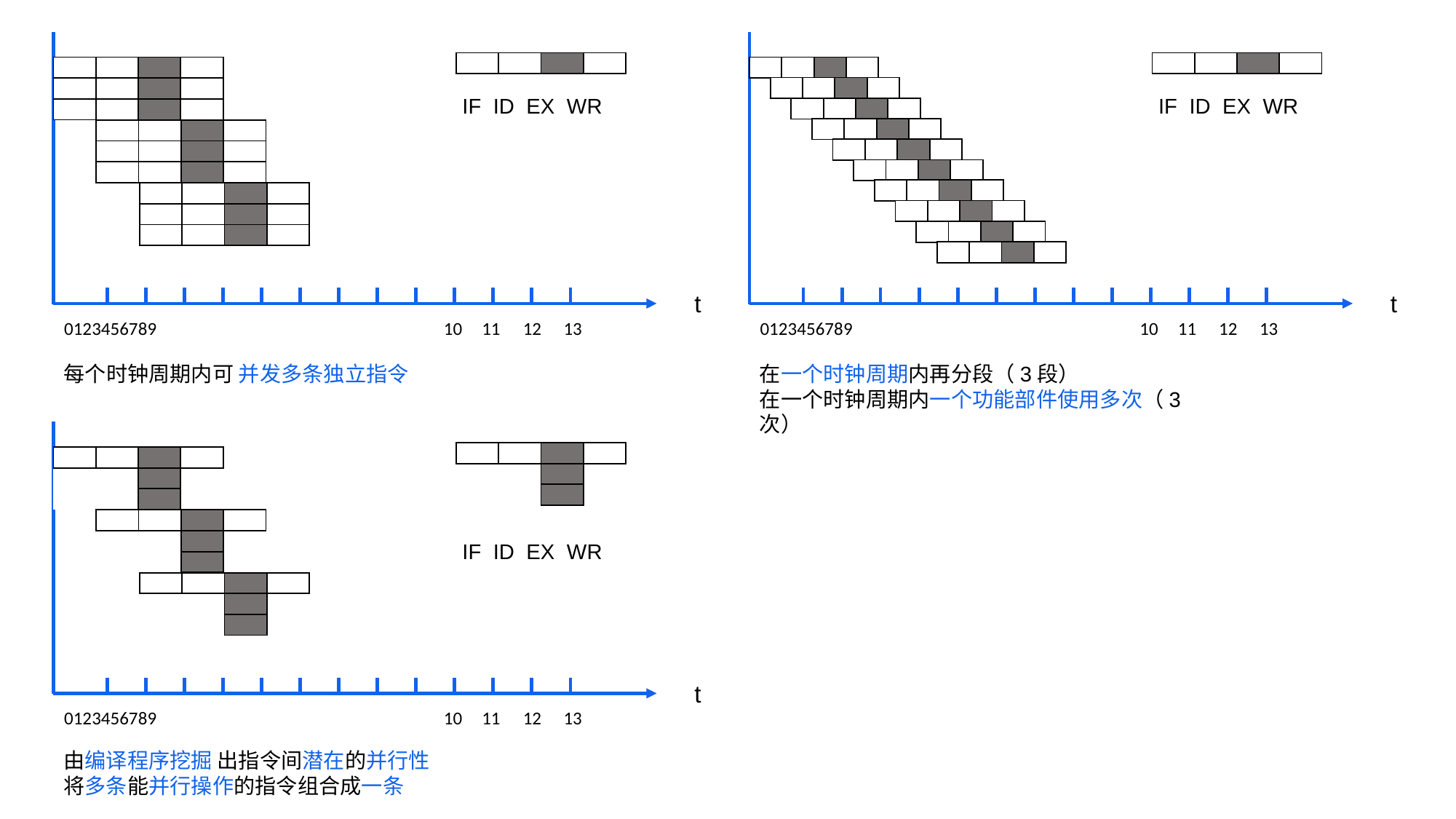

|  |  |  |  |
| --- | --- | --- | --- |
|  |  |  |  |
| --- | --- | --- | --- |
|  |  |  |  |
| --- | --- | --- | --- |
|  |  |  |  |
|  |  |  |  |
|  |  |  |  |
| --- | --- | --- | --- |
|  |  |  |  |
| --- | --- | --- | --- |
IF  ID  EX  WR
IF  ID  EX  WR
|  |  |  |  |
| --- | --- | --- | --- |
|  |  |  |  |
| --- | --- | --- | --- |
|  |  |  |  |
| --- | --- | --- | --- |
|  |  |  |  |
|  |  |  |  |
|  |  |  |  |
| --- | --- | --- | --- |
|  |  |  |  |
| --- | --- | --- | --- |
|  |  |  |  |
| --- | --- | --- | --- |
|  |  |  |  |
| --- | --- | --- | --- |
|  |  |  |  |
|  |  |  |  |
|  |  |  |  |
| --- | --- | --- | --- |
|  |  |  |  |
| --- | --- | --- | --- |
|  |  |  |  |
| --- | --- | --- | --- |
t
t
0123456789
10
11
12
13
0123456789
10
11
12
13
每个时钟周期内可 并发多条独立指令
在一个时钟周期内再分段（3段）
在一个时钟周期内一个功能部件使用多次（3次）
|  |  |  |  |
| --- | --- | --- | --- |
|  |  |  |  |
|  |  |  |  |
|  |  |  |  |
| --- | --- | --- | --- |
|  |  |  |  |
|  |  |  |  |
|  |  |  |  |
| --- | --- | --- | --- |
|  |  |  |  |
|  |  |  |  |
IF  ID  EX  WR
|  |  |  |  |
| --- | --- | --- | --- |
|  |  |  |  |
|  |  |  |  |
t
0123456789
10
11
12
13
由编译程序挖掘 出指令间潜在的并行性
将多条能并行操作的指令组合成一条